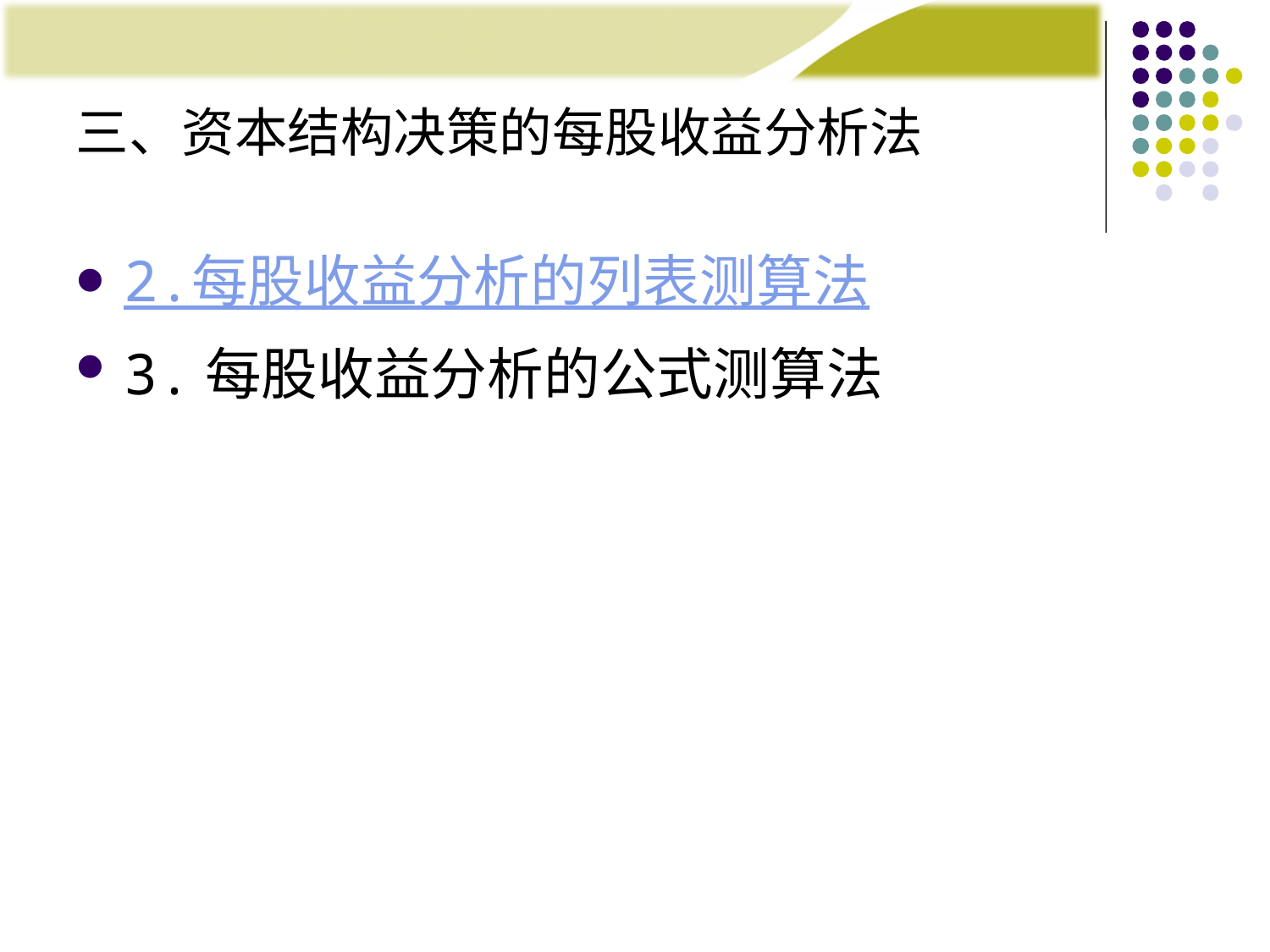

# 三、资本结构决策的每股收益分析法
2.每股收益分析的列表测算法
3.每股收益分析的公式测算法